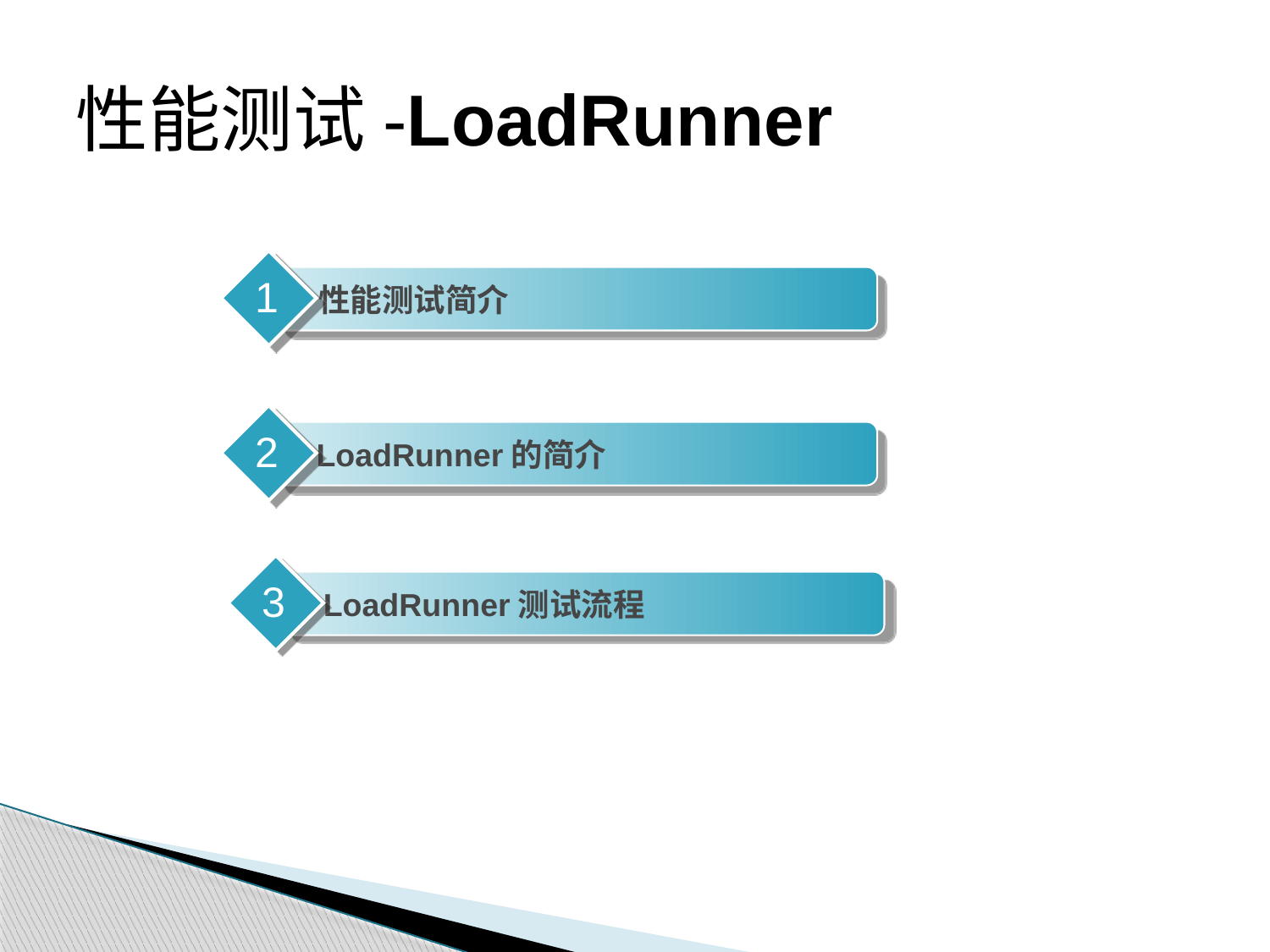

# 性能测试-LoadRunner

1
   性能测试简介

2
   LoadRunner的简介

3
   LoadRunner测试流程